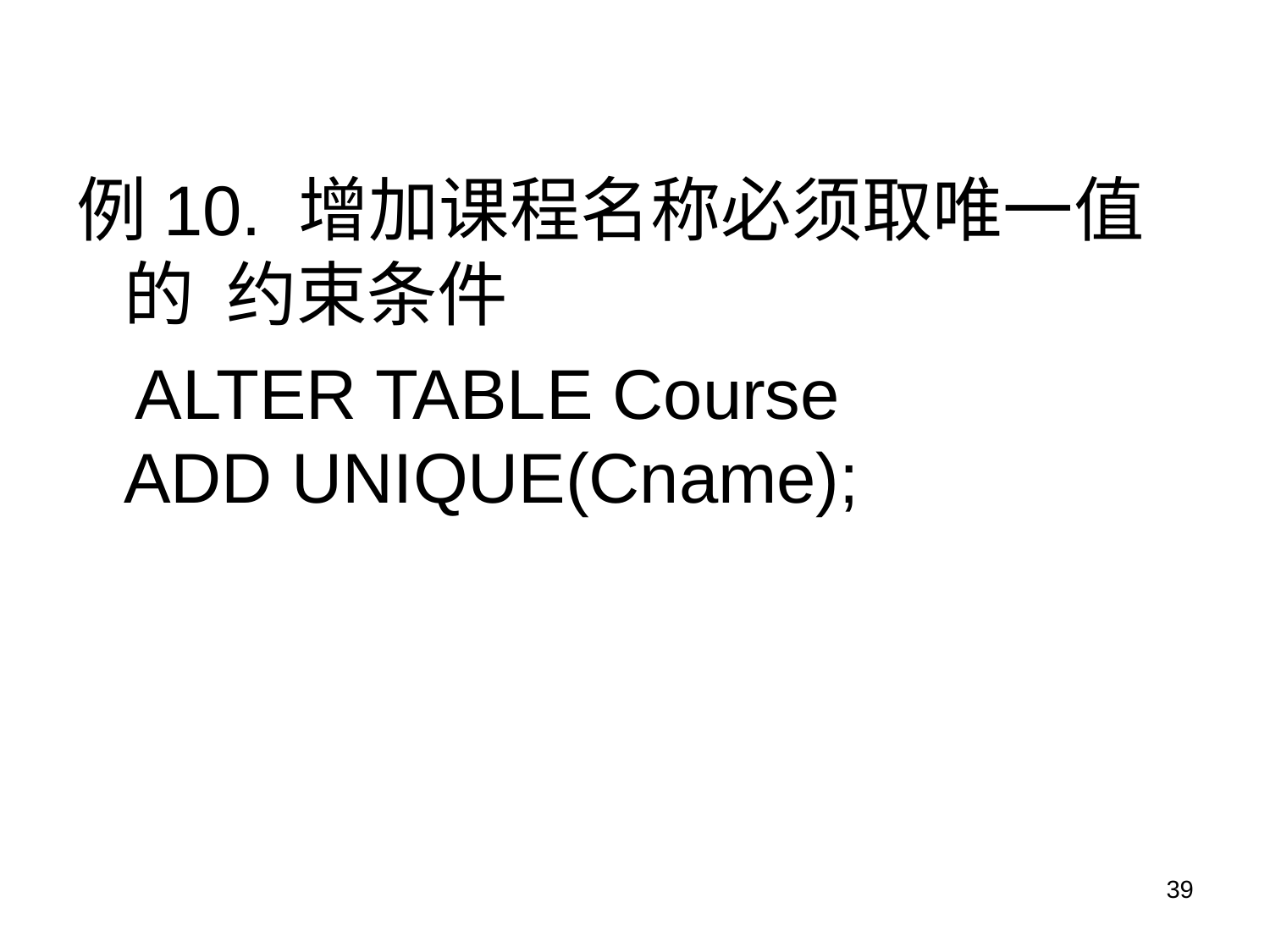

例10. 增加课程名称必须取唯一值的  约束条件
   ALTER TABLE Course
ADD UNIQUE(Cname);

39